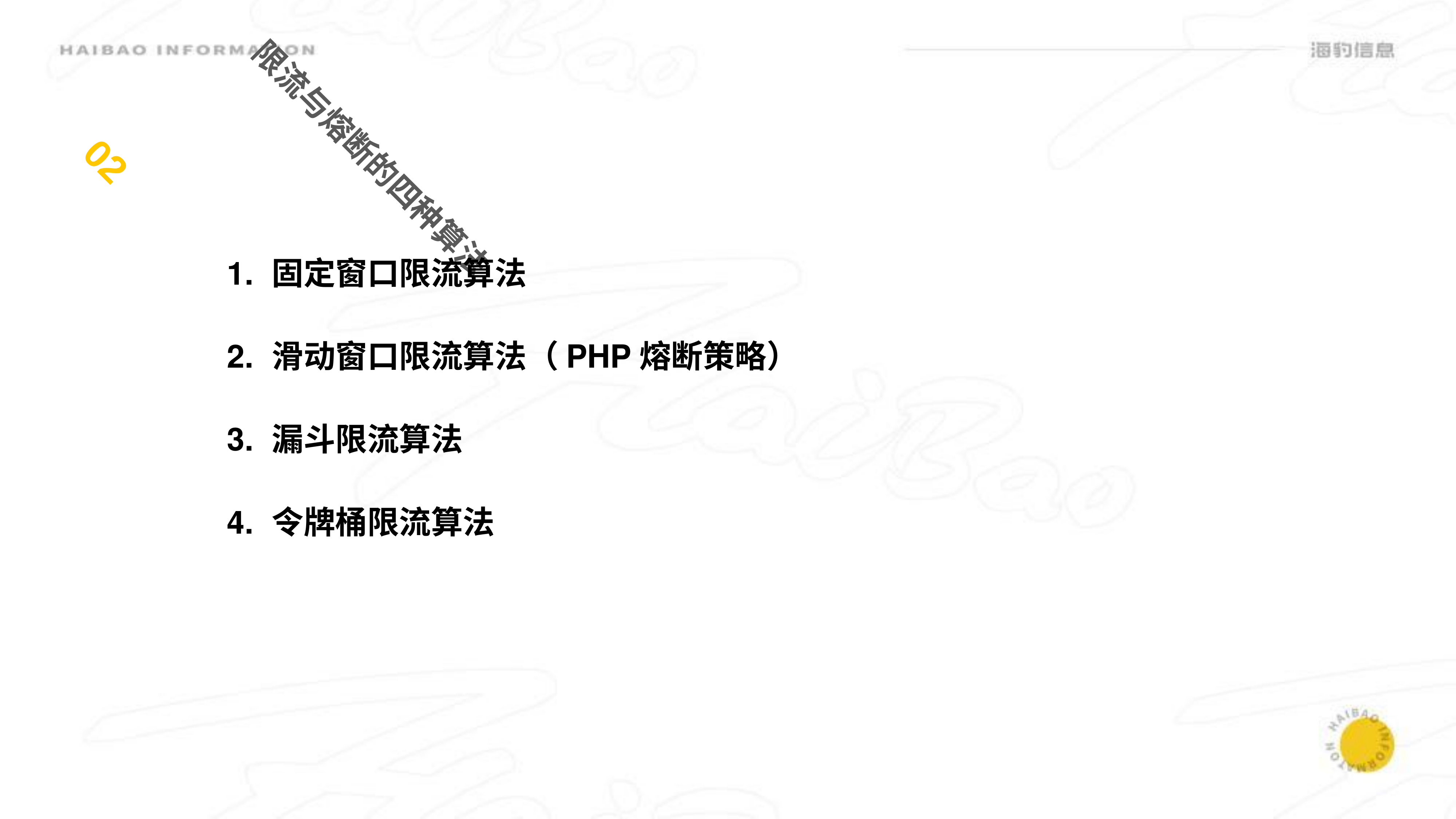

02
限流与熔断的四种算法
固定窗口限流算法
滑动窗口限流算法（PHP熔断策略）
漏斗限流算法
令牌桶限流算法